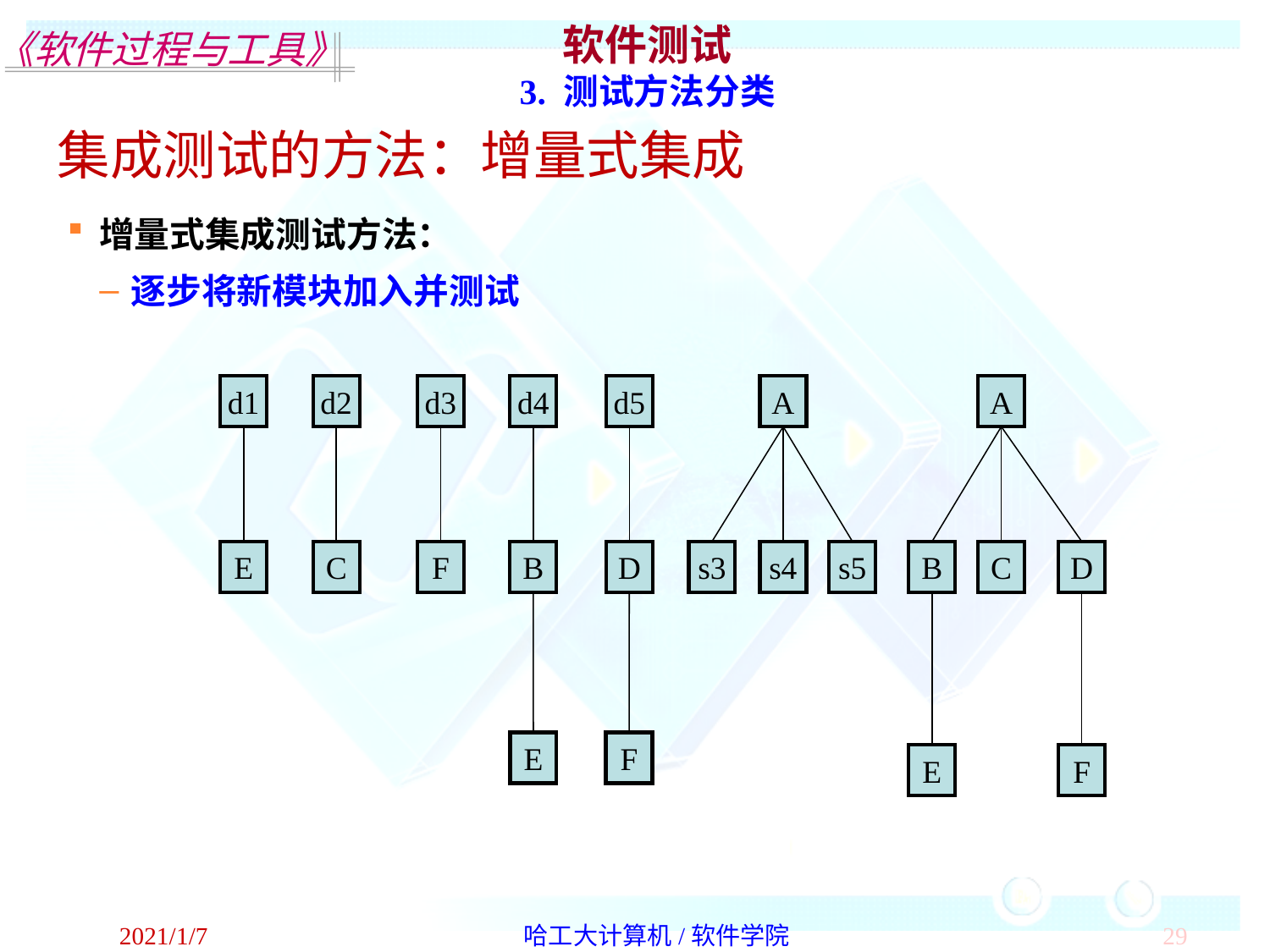

软件测试
3. 测试方法分类
集成测试的方法：增量式集成
增量式集成测试方法：
逐步将新模块加入并测试
d1
d2
d3
d4
d5
A
A
E
C
F
B
D
s3
s4
s5
B
C
D
E
F
E
F